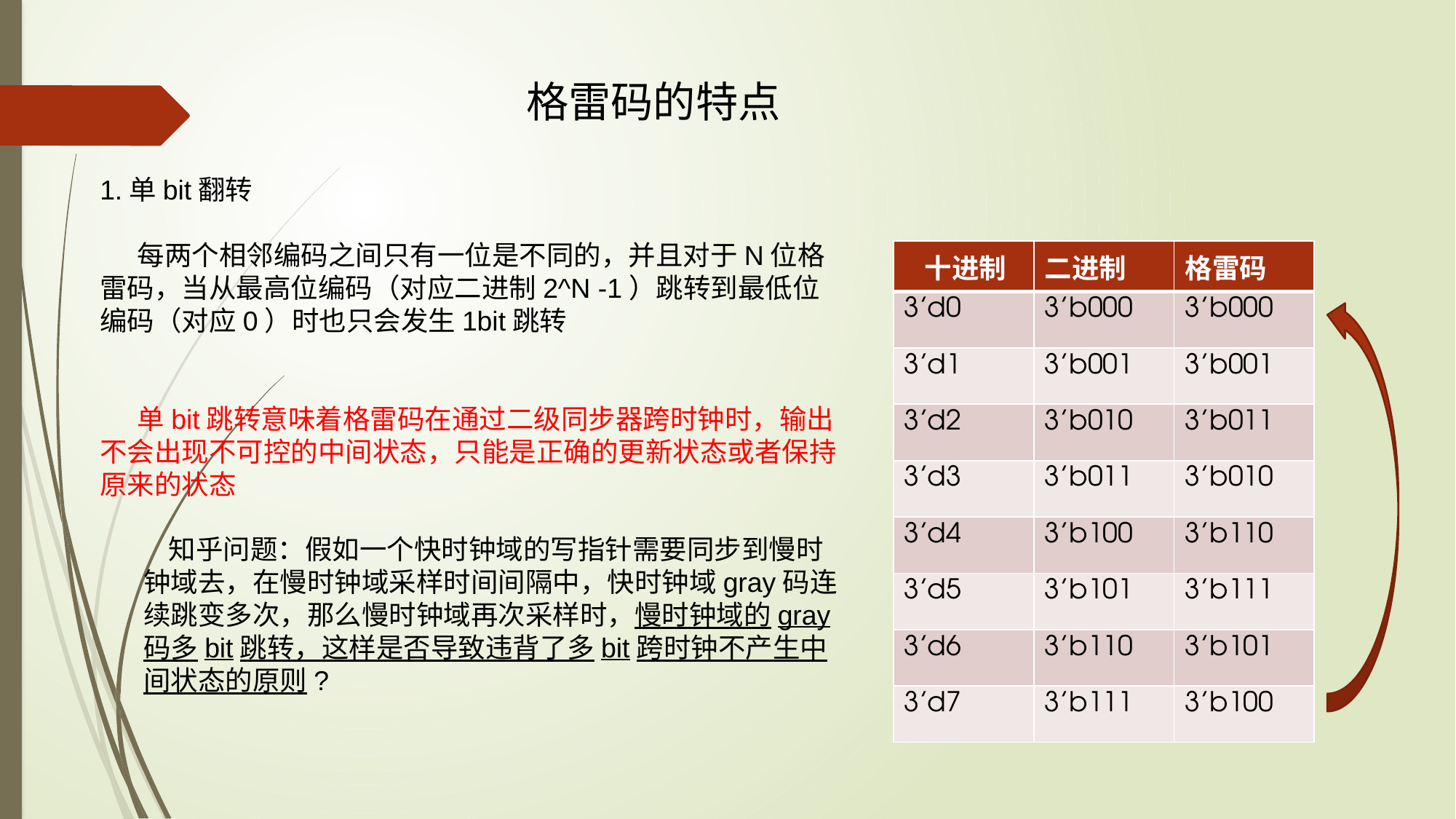

格雷码的特点
1.单bit翻转

     每两个相邻编码之间只有一位是不同的，并且对于N位格雷码，当从最高位编码（对应二进制2^N -1）跳转到最低位编码（对应0）时也只会发生1bit跳转

     单bit跳转意味着格雷码在通过二级同步器跨时钟时，输出不会出现不可控的中间状态，只能是正确的更新状态或者保持原来的状态
| 十进制 | 二进制 | 格雷码 |
| --- | --- | --- |
| 3’d0 | 3’b000 | 3’b000 |
| 3’d1 | 3’b001 | 3’b001 |
| 3’d2 | 3’b010 | 3’b011 |
| 3’d3 | 3’b011 | 3’b010 |
| 3’d4 | 3’b100 | 3’b110 |
| 3’d5 | 3’b101 | 3’b111 |
| 3’d6 | 3’b110 | 3’b101 |
| 3’d7 | 3’b111 | 3’b100 |

   知乎问题：假如一个快时钟域的写指针需要同步到慢时钟域去，在慢时钟域采样时间间隔中，快时钟域gray码连续跳变多次，那么慢时钟域再次采样时，慢时钟域的gray码多bit跳转，这样是否导致违背了多bit跨时钟不产生中间状态的原则?